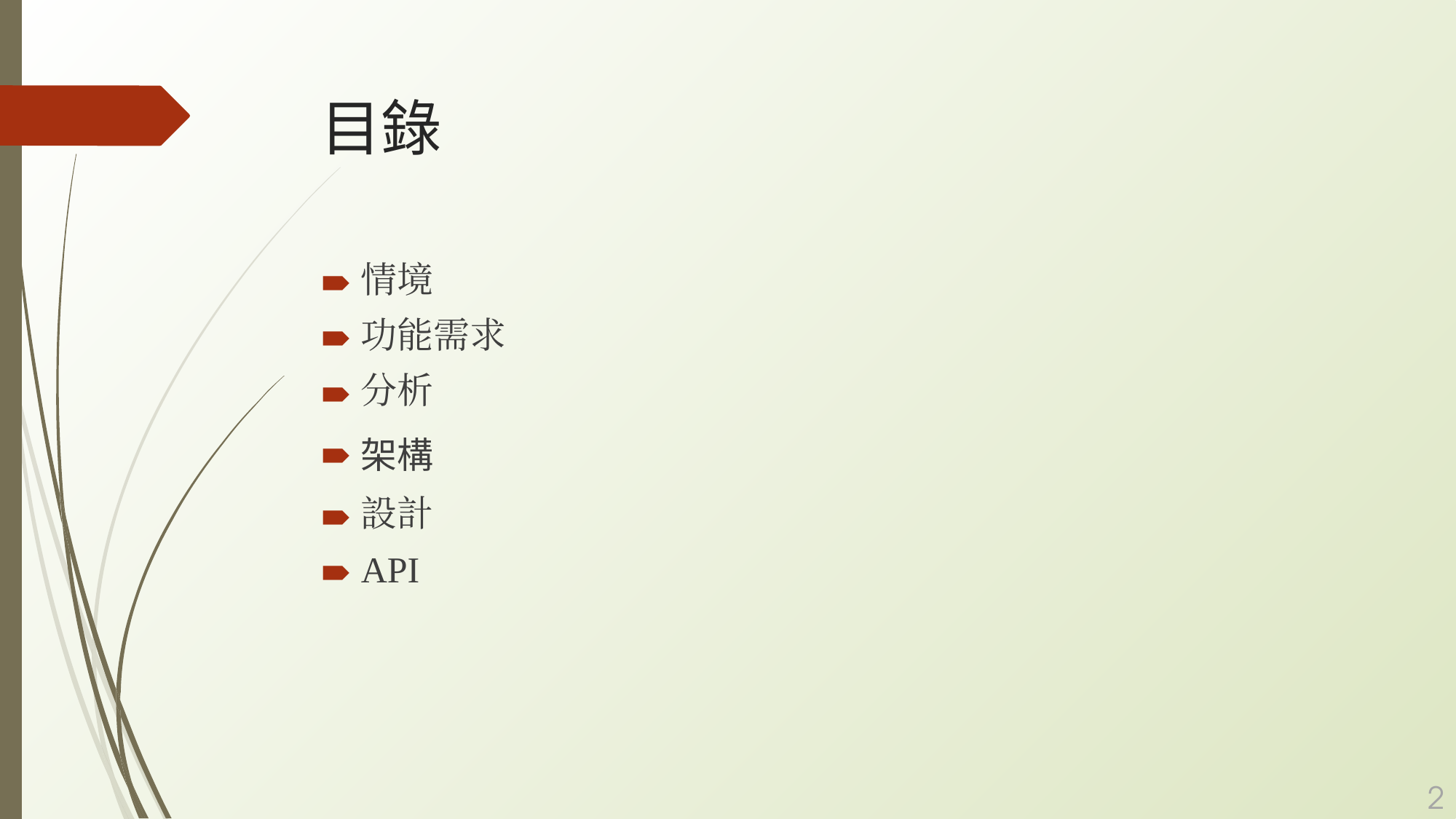

# 目錄
情境
功能需求
分析
架構
設計
API

2